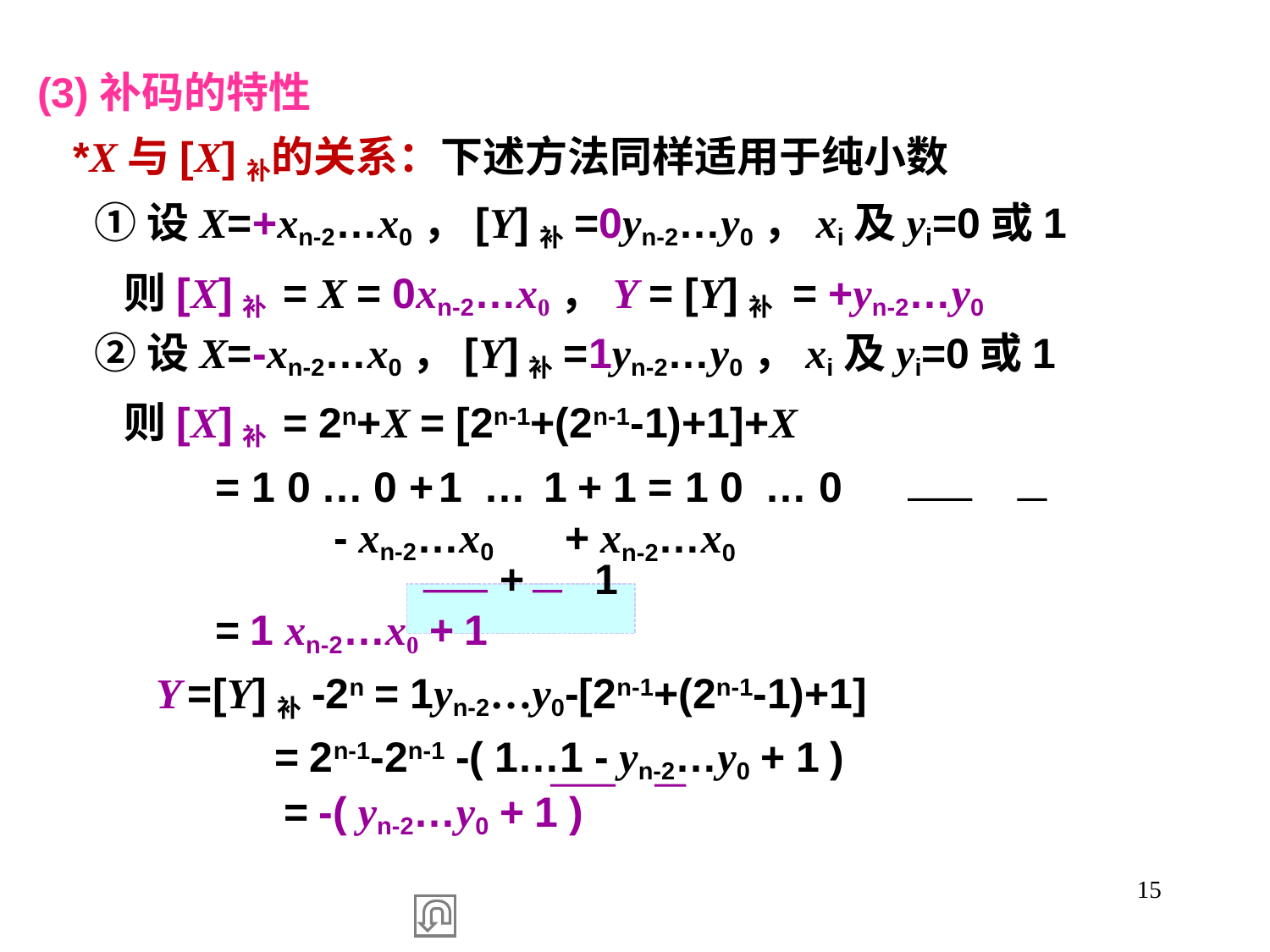

(3)补码的特性
   *X与[X]补的关系：下述方法同样适用于纯小数
      ①设X=+xn-2…x0，[Y]补=0yn-2…y0，xi及yi=0或1
        则[X]补 = X = 0xn-2…x0，Y = [Y]补 = +yn-2…y0
      ②设X=-xn-2…x0，[Y]补=1yn-2…y0，xi及yi=0或1
        则[X]补 = 2n+X = [2n-1+(2n-1-1)+1]+X
               = 1 0 … 0 + 1  …  1 + 1 = 1 0  … 0
                         - xn-2…x0      + xn-2…x0
                                       +      1
               = 1 xn-2…x0 + 1

          Y =[Y]补-2n = 1yn-2…y0-[2n-1+(2n-1-1)+1]
                    = 2n-1-2n-1 -( 1…1 - yn-2…y0 + 1 )
                     = -( yn-2…y0 + 1 )

15